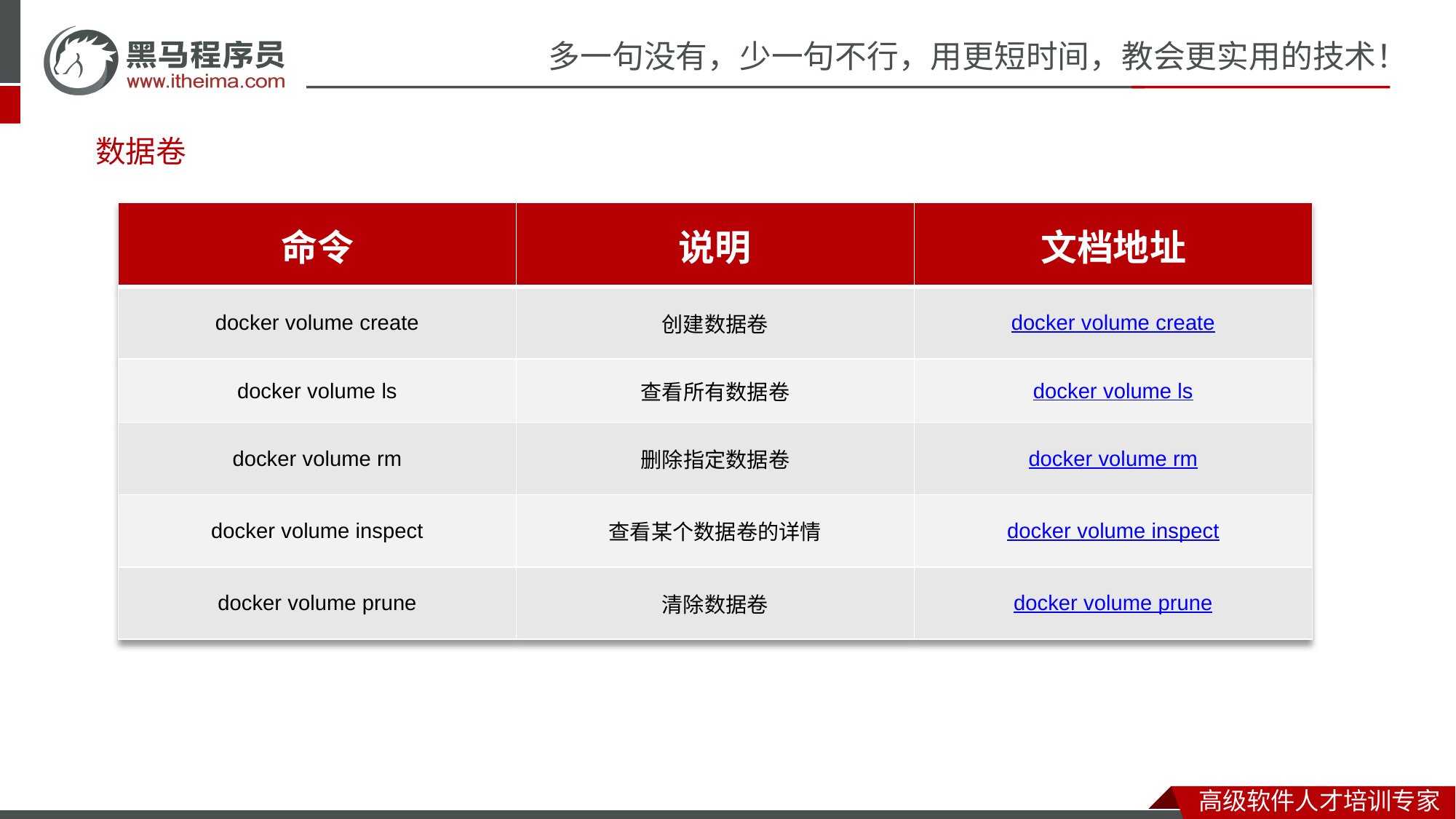

数据卷
| 命令 | 说明 | 文档地址 |
| --- | --- | --- |
| docker volume create | 创建数据卷 | docker volume create |
| docker volume ls | 查看所有数据卷 | docker volume ls |
| docker volume rm | 删除指定数据卷 | docker volume rm |
| docker volume inspect | 查看某个数据卷的详情 | docker volume inspect |
| docker volume prune | 清除数据卷 | docker volume prune |